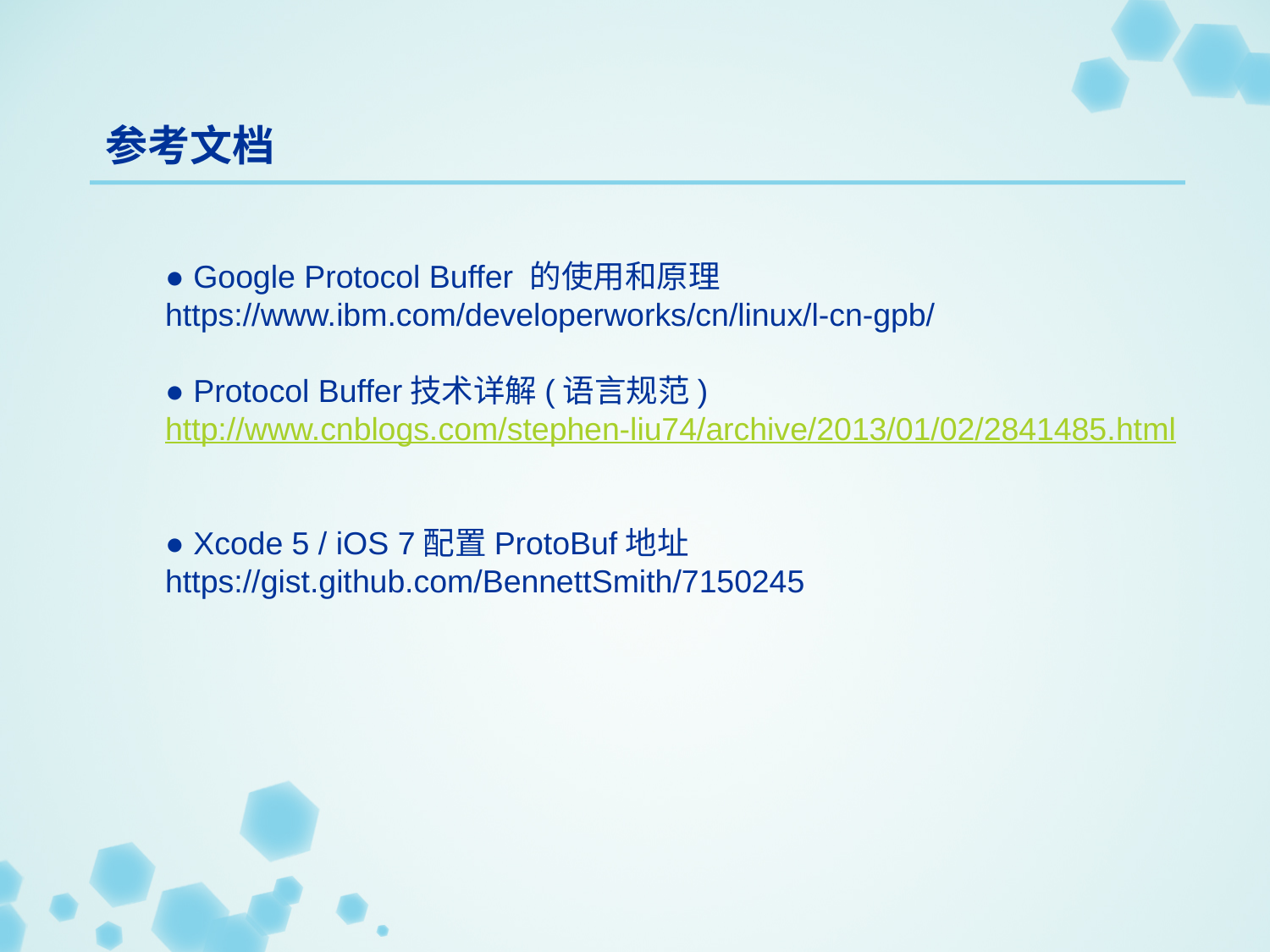

参考文档

● Google Protocol Buffer 的使用和原理
https://www.ibm.com/developerworks/cn/linux/l-cn-gpb/

● Protocol Buffer技术详解(语言规范)
http://www.cnblogs.com/stephen-liu74/archive/2013/01/02/2841485.html

● Xcode 5 / iOS 7配置ProtoBuf地址
https://gist.github.com/BennettSmith/7150245